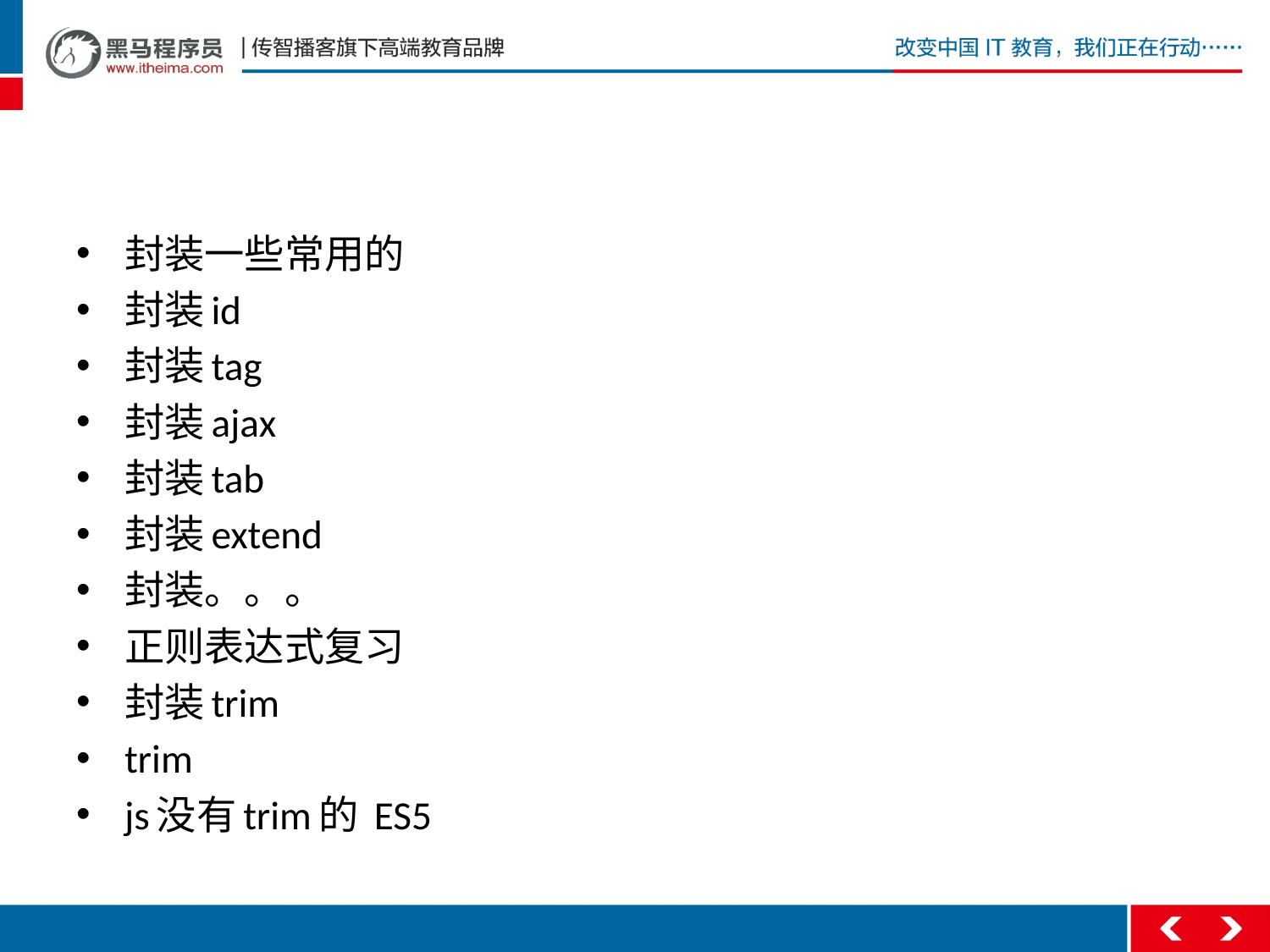

#
封装一些常用的
封装id
封装tag
封装ajax
封装tab
封装extend
封装。。。
正则表达式复习
封装trim
trim
js没有trim的 ES5